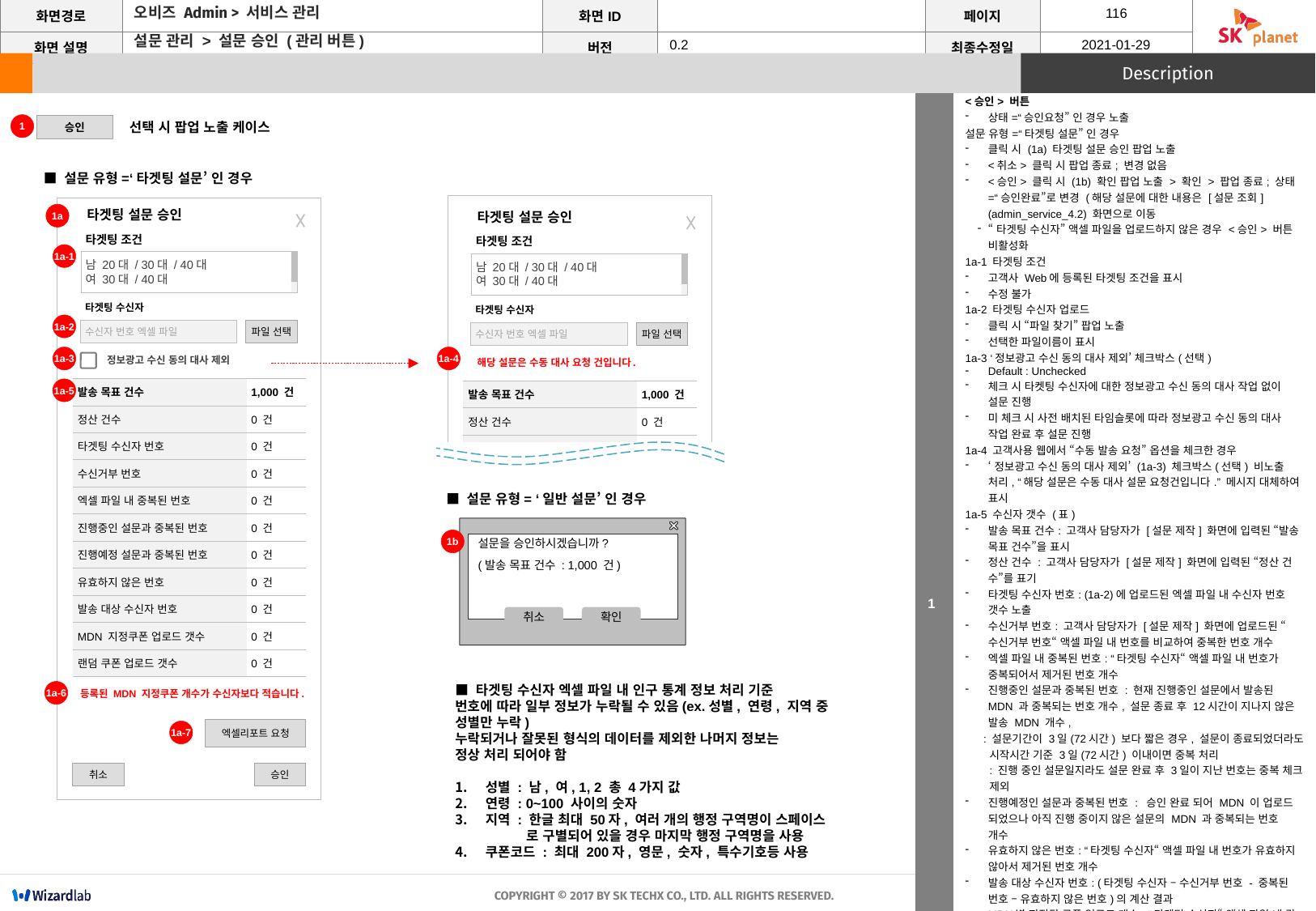

오비즈 Admin > 서비스 관리
설문 관리 > 설문 승인 (관리 버튼)
| 1 | <승인> 버튼 상태=“승인요청” 인 경우 노출 설문 유형=“타겟팅 설문” 인 경우 클릭 시 (1a) 타겟팅 설문 승인 팝업 노출 <취소> 클릭 시 팝업 종료; 변경 없음 <승인> 클릭 시 (1b) 확인 팝업 노출 > 확인 > 팝업 종료; 상태=“승인완료”로 변경 (해당 설문에 대한 내용은 [설문 조회] (admin\_service\_4.2) 화면으로 이동 “타겟팅 수신자” 액셀 파일을 업로드하지 않은 경우 <승인> 버튼 비활성화 1a-1 타겟팅 조건 고객사 Web에 등록된 타겟팅 조건을 표시 수정 불가 1a-2 타겟팅 수신자 업로드 클릭 시 “파일 찾기” 팝업 노출 선택한 파일이름이 표시 1a-3 ‘정보광고 수신 동의 대사 제외’ 체크박스(선택) Default : Unchecked 체크 시 타켓팅 수신자에 대한 정보광고 수신 동의 대사 작업 없이 설문 진행 미 체크 시 사전 배치된 타임슬롯에 따라 정보광고 수신 동의 대사 작업 완료 후 설문 진행 1a-4 고객사용 웹에서 “수동 발송 요청” 옵션을 체크한 경우 ‘정보광고 수신 동의 대사 제외’ (1a-3) 체크박스(선택) 비노출 처리, “해당 설문은 수동 대사 설문 요청건입니다.” 메시지 대체하여 표시 1a-5 수신자 갯수 (표) 발송 목표 건수: 고객사 담당자가 [설문 제작] 화면에 입력된 “발송 목표 건수”을 표시 정산 건수 : 고객사 담당자가 [설문 제작] 화면에 입력된 “정산 건수”를 표기 타겟팅 수신자 번호: (1a-2)에 업로드된 엑셀 파일 내 수신자 번호 갯수 노출 수신거부 번호: 고객사 담당자가 [설문 제작] 화면에 업로드된 “수신거부 번호“ 액셀 파일 내 번호를 비교하여 중복한 번호 개수 엑셀 파일 내 중복된 번호: “타겟팅 수신자“ 액셀 파일 내 번호가 중복되어서 제거된 번호 개수 진행중인 설문과 중복된 번호 : 현재 진행중인 설문에서 발송된 MDN 과 중복되는 번호 개수, 설문 종료 후 12시간이 지나지 않은 발송 MDN 개수, : 설문기간이 3일(72시간) 보다 짧은 경우, 설문이 종료되었더라도 시작시간 기준 3일(72시간) 이내이면 중복 처리 : 진행 중인 설문일지라도 설문 완료 후 3일이 지난 번호는 중복 체크 제외 진행예정인 설문과 중복된 번호 : 승인 완료 되어 MDN 이 업로드 되었으나 아직 진행 중이지 않은 설문의 MDN 과 중복되는 번호 개수 유효하지 않은 번호: “타겟팅 수신자“ 액셀 파일 내 번호가 유효하지 않아서 제거된 번호 개수 발송 대상 수신자 번호: (타겟팅 수신자 – 수신거부 번호 - 중복된 번호 – 유효하지 않은 번호)의 계산 결과 MDN별 지정된 쿠폰 업로드 개수: “타겟팅 수신자“ 액셀 파일 내 각 MDN별 지정 쿠폰 업로드된 번호 개수 랜덤 쿠폰 쿠폰 업로드 개수: 고객사 담당자가 [설문 제작] 화면에 업로드된 “쿠폰코드“ 개수 설문 유형=“일반 설문” 인 경우 클릭 시 (1b) 설문 승인 팝업 노출 설문완료 목표 건수: 고객사 담당자가 [설문 제작] 화면에 입력된 “발송 목표 건수”을 표시 “발송 목표 건수” 가 없는 경우 “-”로 표시 <취소> 클릭 시 팝업 종료; 변경 없음 <확인> 클릭 시 팝업 종료; 상태=“승인완료”로 변경 (해당 설문에 대한 내용은 [설문 조회] (admin\_service\_4.2) 화면으로 이동 1a-6 엑셀 파일 업로드 오류 결과 표시(빨간색 표기) 타켓팅 수신자보다 MDN 지정 쿠폰 개수가 적은 경우 “등록된 MDN 지정 쿠폰 개수가 수신자보다 적습니다.” 메시지 표시, 파일 업로드 불가 & 설문 <승인> 불가 MDN 지정 쿠폰 설문에 쿠폰이 미 입력된 경우 “MDN 지정 쿠폰 설문입니다. 쿠폰코드를 입력해주세요.” 메시지 표시, 파일 업로드 불가 & 설문 <승인> 불가 MDN 미 지정 쿠폰 설문에 쿠폰이 입력된 경우 “MDN 지정 쿠폰 등록이 불가능한 설문입니다.” 메시지 표시, 파일 업로드 불가 & 설문 <승인> 불가 타켓팅 수신자 보다 사용자 웹에서 등록된 랜덤 쿠폰코드가 적은 경우 “등록된 랜덤쿠폰 개수가 수신자보다 적습니다.” 메시지 표시 & 설문 <승인> 가능 1a-7 타겟팅 설문 엑셀파일 업로드 결과의 엑셀 리포트 요청 (타겟팅 설문 엑셀 업로드 결과(양식)\_Admin) |
| --- | --- |
선택 시 팝업 노출 케이스
1
승인
■ 설문 유형=‘타겟팅 설문’ 인 경우

타겟팅 설문 승인

타겟팅 조건
남 20대 / 30대 / 40대
여 30대 / 40대

타겟팅 수신자
파일 선택
수신자 번호 엑셀 파일
해당 설문은 수동 대사 요청 건입니다.
| 발송 목표 건수 | 1,000 건 |
| --- | --- |
| 정산 건수 | 0 건 |
| 타겟팅 수신자 번호 | 0 건 |

타겟팅 설문 승인
1a

타겟팅 조건
남 20대 / 30대 / 40대
여 30대 / 40대

1a-1
타겟팅 수신자
파일 선택
수신자 번호 엑셀 파일
1a-2
1a-3
1a-4
정보광고 수신 동의 대사 제외

| 발송 목표 건수 | 1,000 건 |
| --- | --- |
| 정산 건수 | 0 건 |
| 타겟팅 수신자 번호 | 0 건 |
| 수신거부 번호 | 0 건 |
| 엑셀 파일 내 중복된 번호 | 0 건 |
| 진행중인 설문과 중복된 번호 | 0 건 |
| 진행예정 설문과 중복된 번호 | 0 건 |
| 유효하지 않은 번호 | 0 건 |
| 발송 대상 수신자 번호 | 0 건 |
| MDN 지정쿠폰 업로드 갯수 | 0 건 |
| 랜덤 쿠폰 업로드 갯수 | 0 건 |
1a-5
■ 설문 유형= ‘일반 설문’ 인 경우

설문을 승인하시겠습니까?
(발송 목표 건수 : 1,000 건)
취소
확인
1b
■ 타겟팅 수신자 엑셀 파일 내 인구 통계 정보 처리 기준
번호에 따라 일부 정보가 누락될 수 있음(ex.성별, 연령, 지역 중
성별만 누락)
누락되거나 잘못된 형식의 데이터를 제외한 나머지 정보는
정상 처리 되어야 함

성별 : 남, 여, 1, 2 총 4가지 값
연령 : 0~100 사이의 숫자
지역 : 한글 최대 50자, 여러 개의 행정 구역명이 스페이스
로 구별되어 있을 경우 마지막 행정 구역명을 사용
쿠폰코드 : 최대 200자, 영문, 숫자, 특수기호등 사용
1a-6
등록된 MDN 지정쿠폰 개수가 수신자보다 적습니다.
엑셀리포트 요청
1a-7
취소
승인